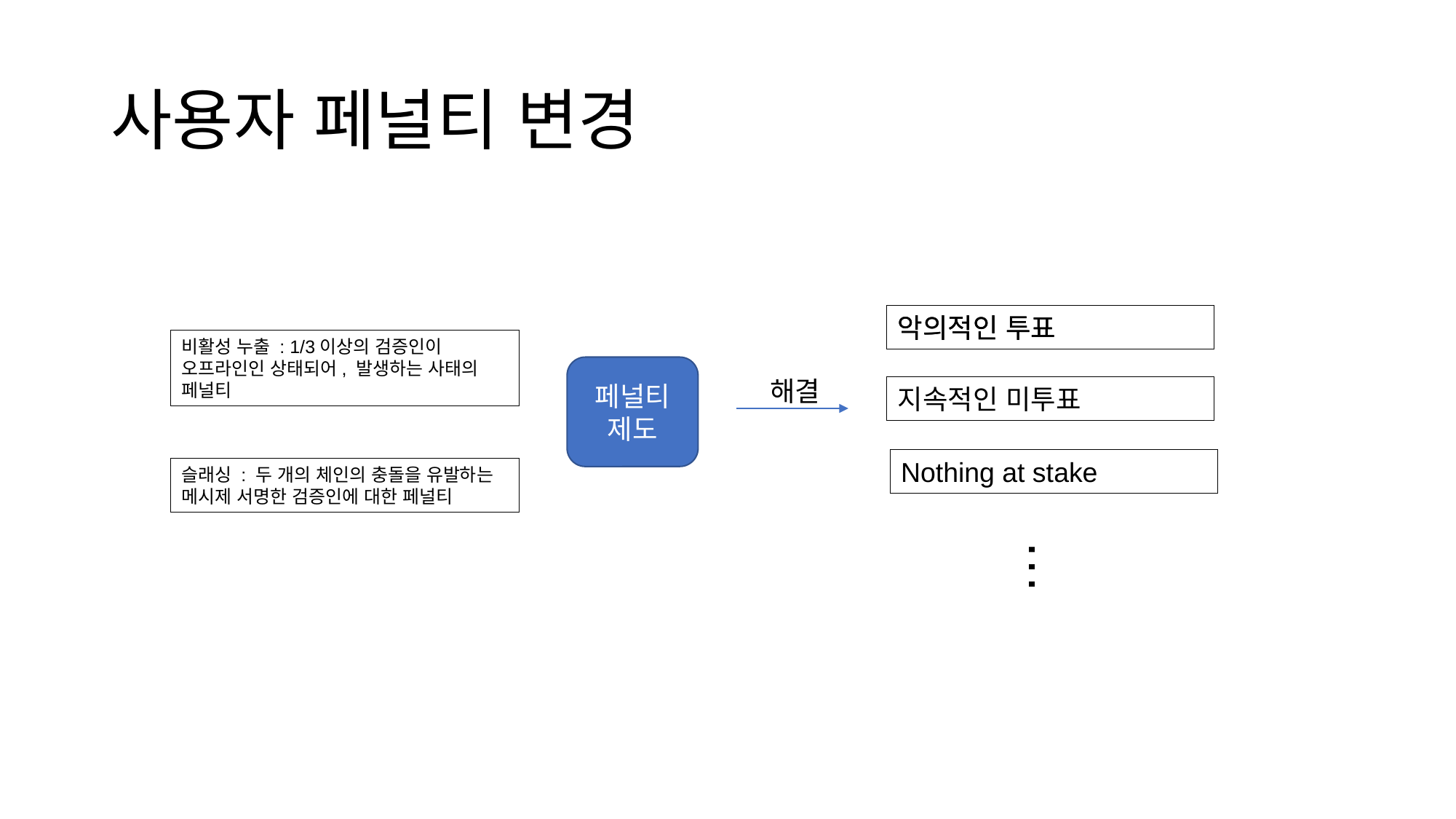

# 사용자 페널티 변경
악의적인 투표
악의적인 투표
비활성 누출 : 1/3이상의 검증인이 오프라인인 상태되어, 발생하는 사태의 페널티
페널티
제도
해결
지속적인 미투표
Nothing at stake
슬래싱 : 두 개의 체인의 충돌을 유발하는 메시제 서명한 검증인에 대한 페널티
…